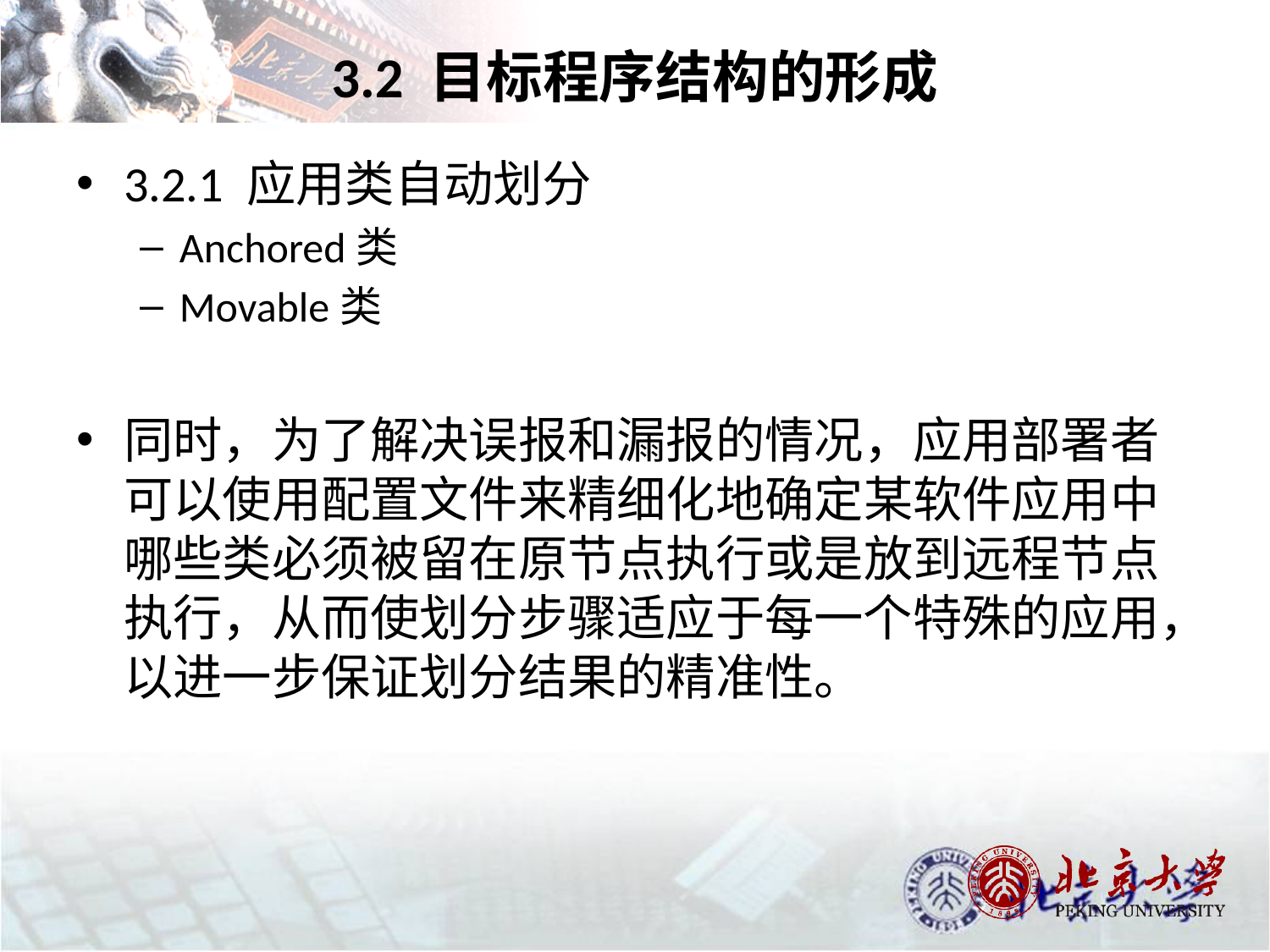

# 3.2 目标程序结构的形成
3.2.1 应用类自动划分
Anchored类
Movable类

同时，为了解决误报和漏报的情况，应用部署者可以使用配置文件来精细化地确定某软件应用中哪些类必须被留在原节点执行或是放到远程节点执行，从而使划分步骤适应于每一个特殊的应用，以进一步保证划分结果的精准性。